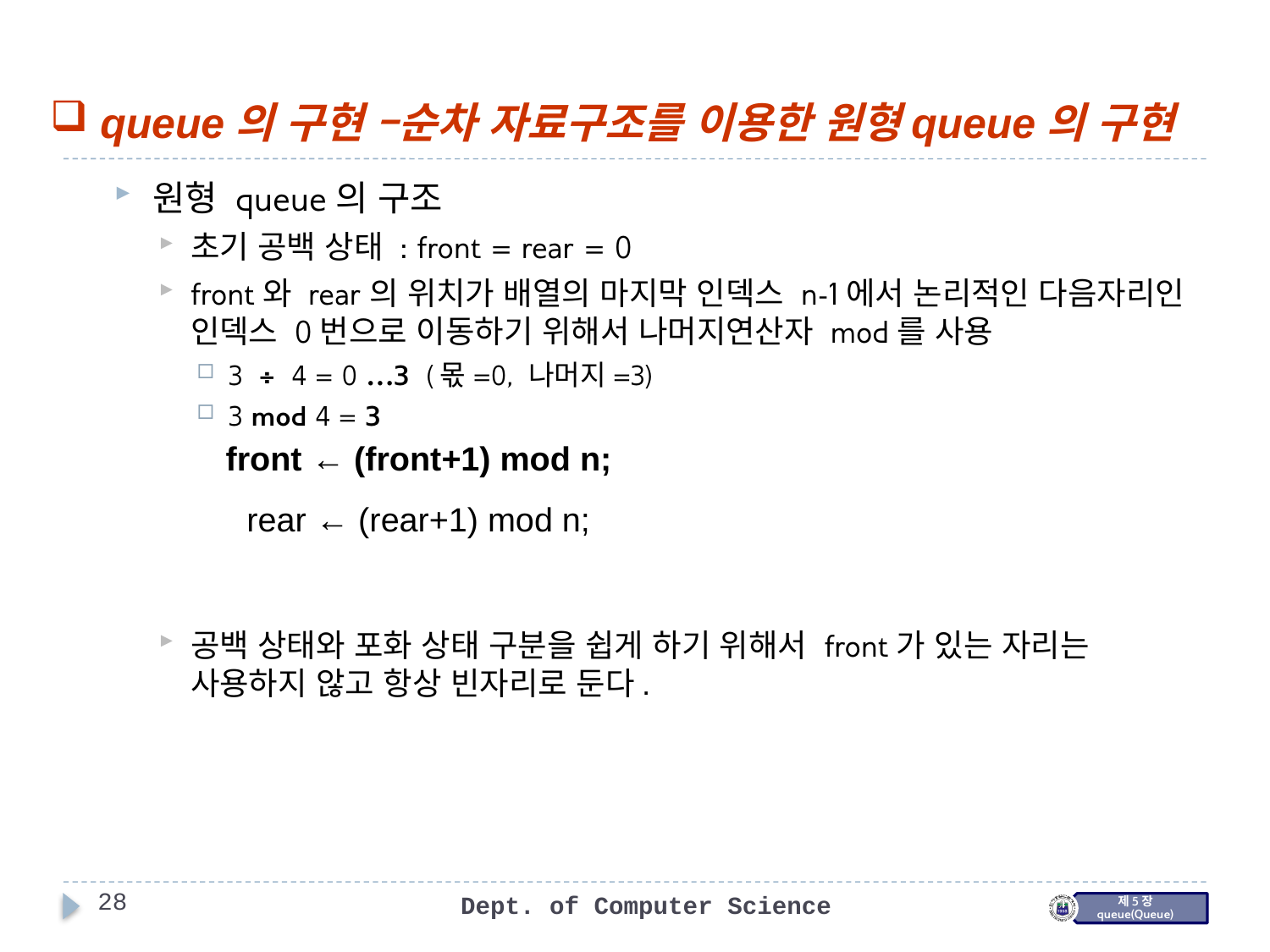

queue의 구현 –순차 자료구조를 이용한 원형queue의 구현
원형 queue의 구조
초기 공백 상태 : front = rear = 0
front와 rear의 위치가 배열의 마지막 인덱스 n-1에서 논리적인 다음자리인 인덱스 0번으로 이동하기 위해서 나머지연산자 mod를 사용
3  ÷  4 = 0 …3  (몫=0, 나머지=3)
3 mod 4 = 3

공백 상태와 포화 상태 구분을 쉽게 하기 위해서 front가 있는 자리는 사용하지 않고 항상 빈자리로 둔다.
front ← (front+1) mod n;
rear ← (rear+1) mod n;
28
Dept. of Computer Science